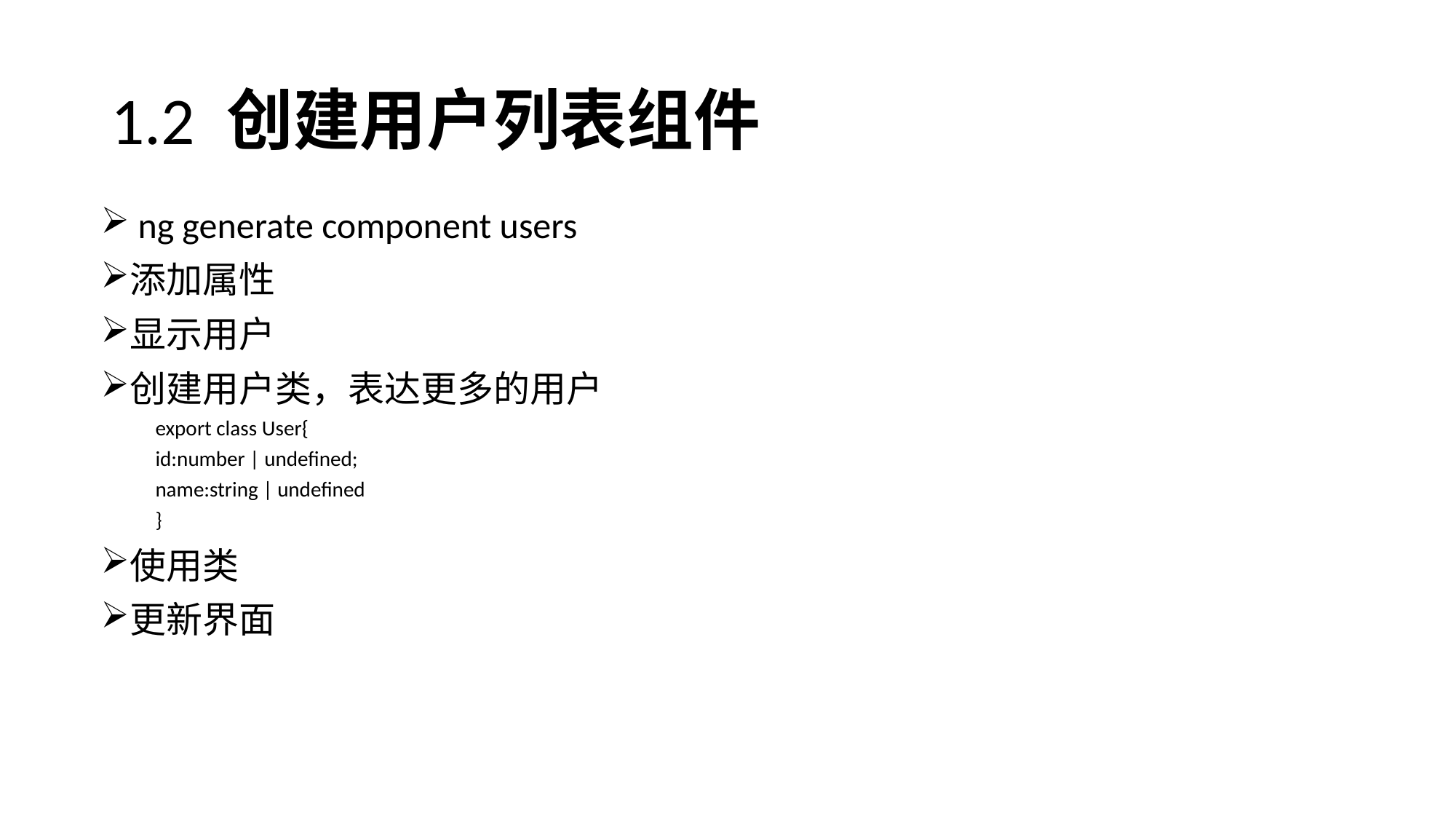

# 1.2 创建用户列表组件
 ng generate component users
添加属性
显示用户
创建用户类，表达更多的用户
export class User{
id:number | undefined;
name:string | undefined
}
使用类
更新界面